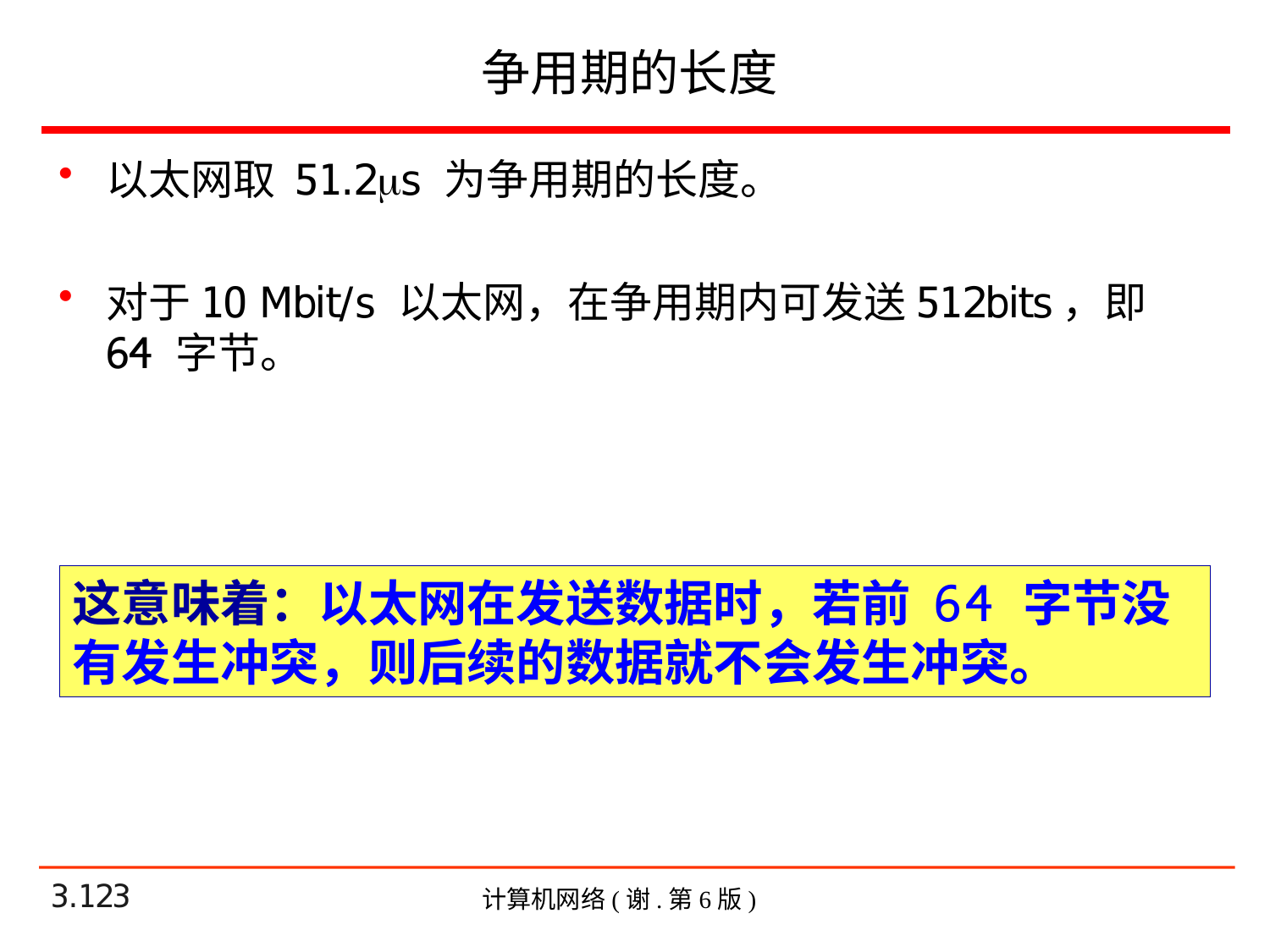

# 争用期的长度
以太网取 51.2μs 为争用期的长度。

对于10 Mbit/s 以太网，在争用期内可发送512bits，即 64 字节。

这意味着：以太网在发送数据时，若前 64 字节没有发生冲突，则后续的数据就不会发生冲突。